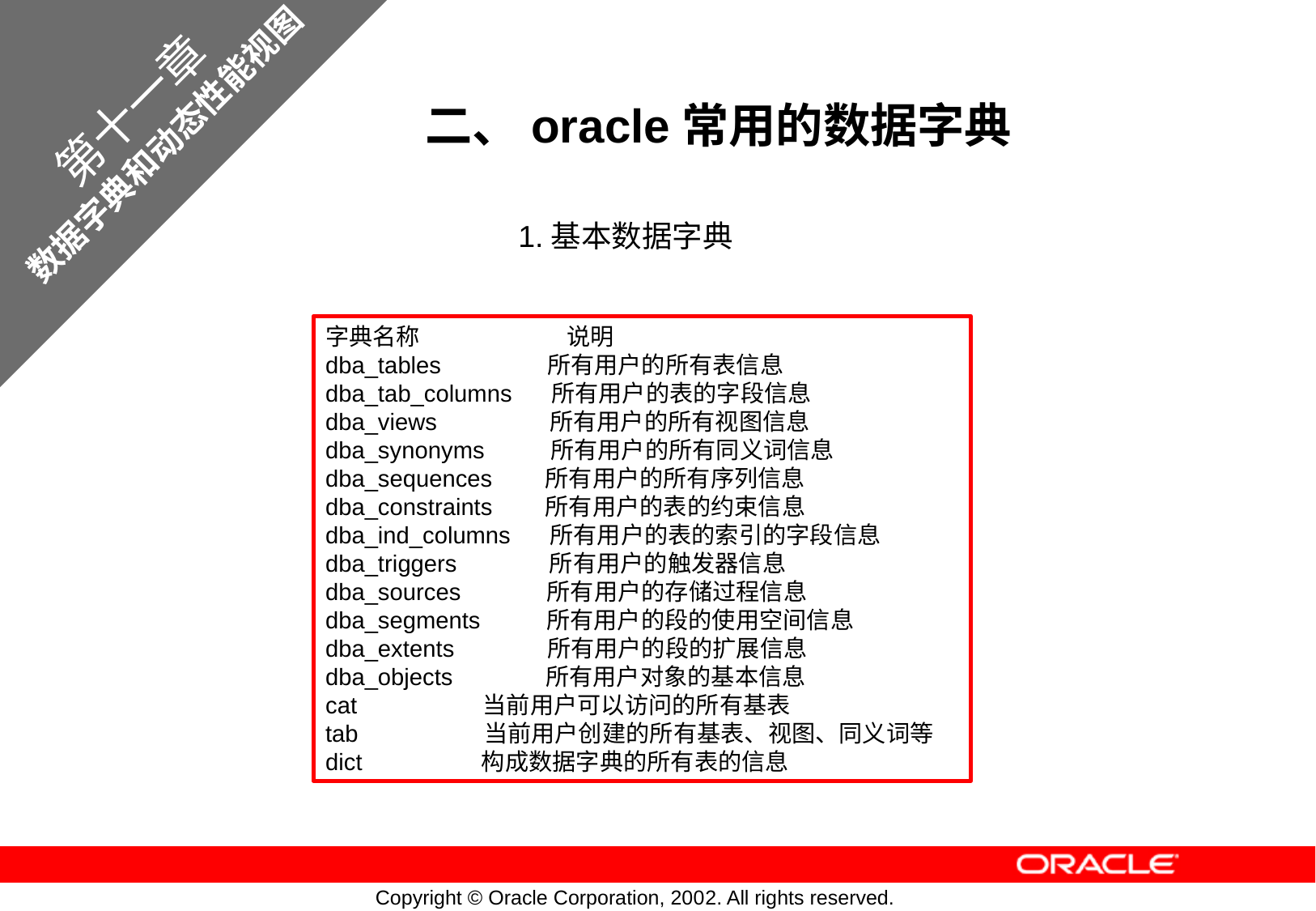

第十一章
数据字典和动态性能视图
二、oracle常用的数据字典
1.基本数据字典
字典名称                            说明
dba_tables               所有用户的所有表信息
dba_tab_columns     所有用户的表的字段信息
dba_views                所有用户的所有视图信息
dba_synonyms         所有用户的所有同义词信息
dba_sequences       所有用户的所有序列信息
dba_constraints       所有用户的表的约束信息
dba_ind_columns     所有用户的表的索引的字段信息
dba_triggers             所有用户的触发器信息
dba_sources            所有用户的存储过程信息
dba_segments         所有用户的段的使用空间信息
dba_extents             所有用户的段的扩展信息
dba_objects             所有用户对象的基本信息
cat                  当前用户可以访问的所有基表
tab                  当前用户创建的所有基表、视图、同义词等
dict                 构成数据字典的所有表的信息